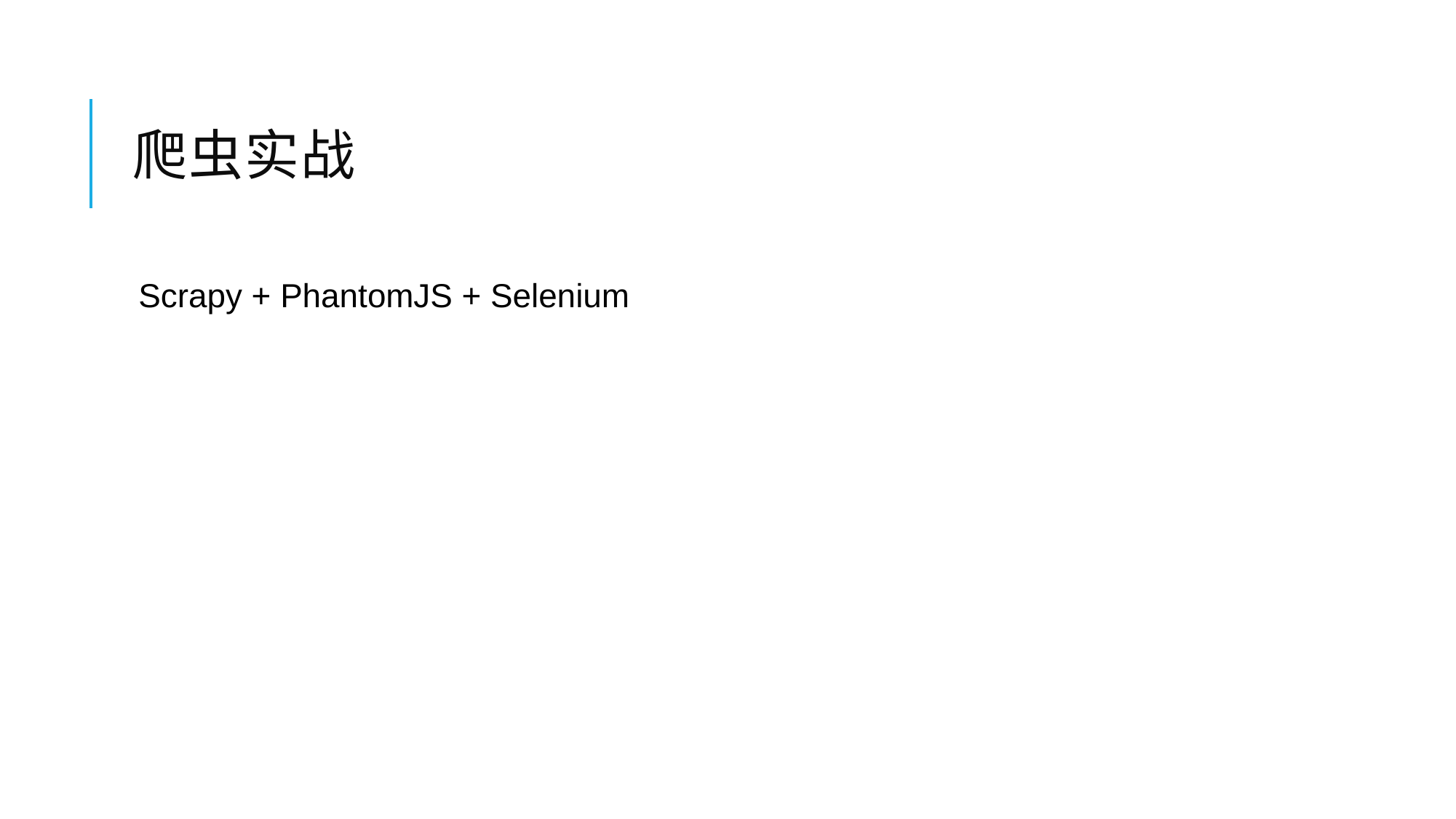

# 爬虫实战
Scrapy + PhantomJS + Selenium